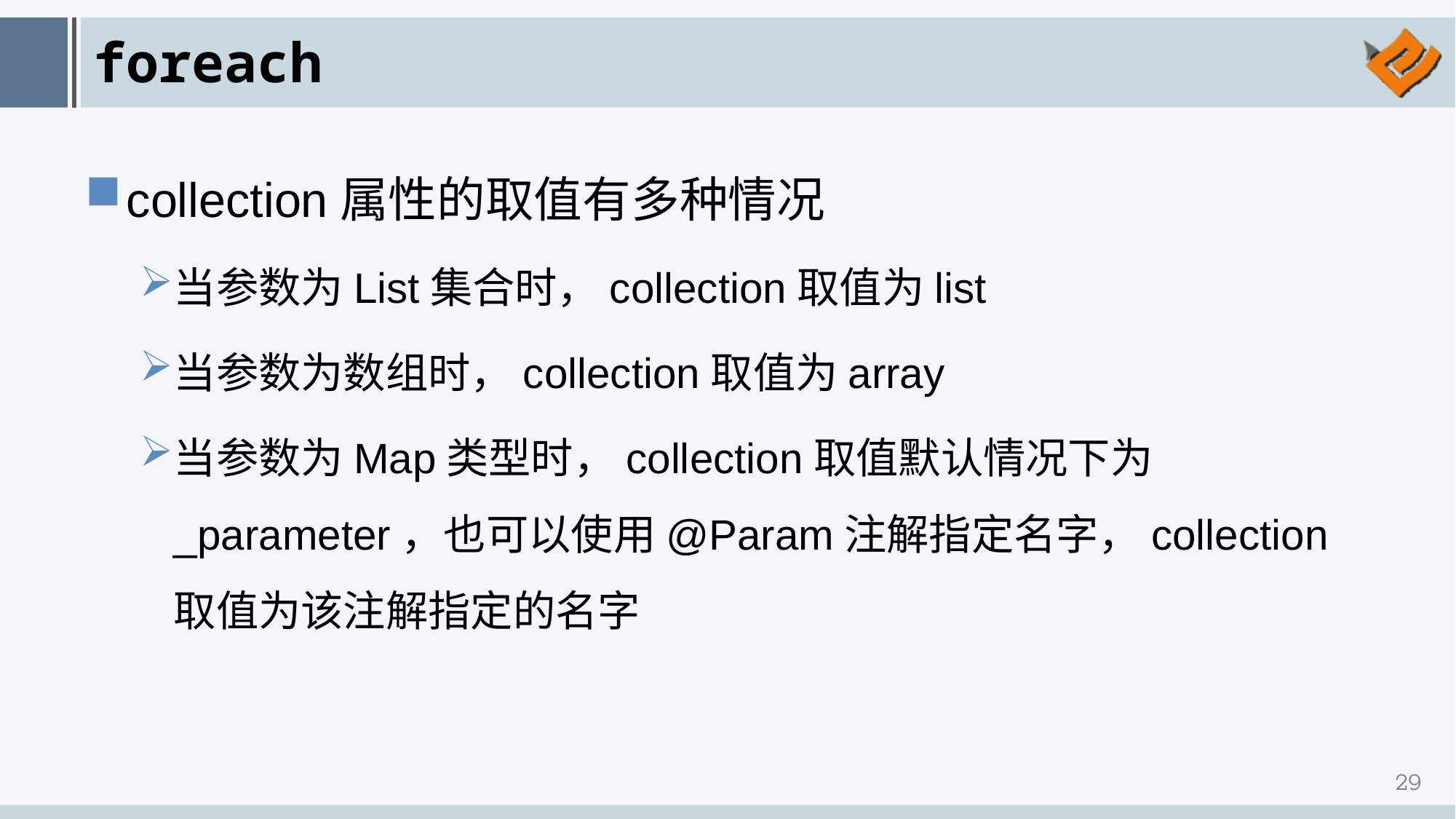

# foreach
collection属性的取值有多种情况
当参数为List集合时，collection取值为list
当参数为数组时，collection取值为array
当参数为Map类型时，collection取值默认情况下为_parameter，也可以使用@Param注解指定名字，collection取值为该注解指定的名字